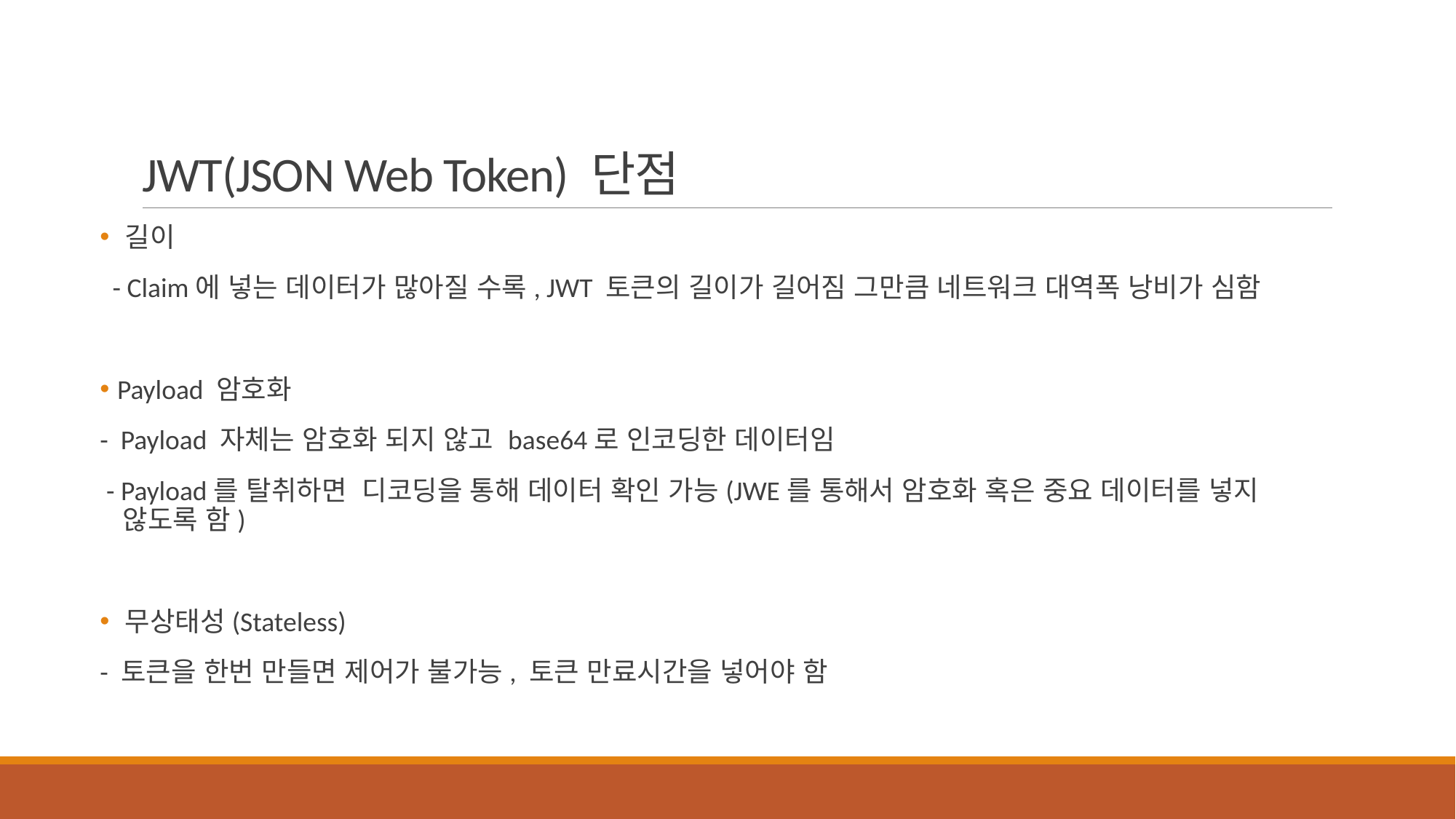

# JWT(JSON Web Token) 단점
 길이
  - Claim에 넣는 데이터가 많아질 수록, JWT 토큰의 길이가 길어짐 그만큼 네트워크 대역폭 낭비가 심함

 Payload 암호화
-  Payload 자체는 암호화 되지 않고 base64로 인코딩한 데이터임
 - Payload를 탈취하면  디코딩을 통해 데이터 확인 가능(JWE를 통해서 암호화 혹은 중요 데이터를 넣지
   않도록 함)

 무상태성(Stateless)
- 토큰을 한번 만들면 제어가 불가능, 토큰 만료시간을 넣어야 함